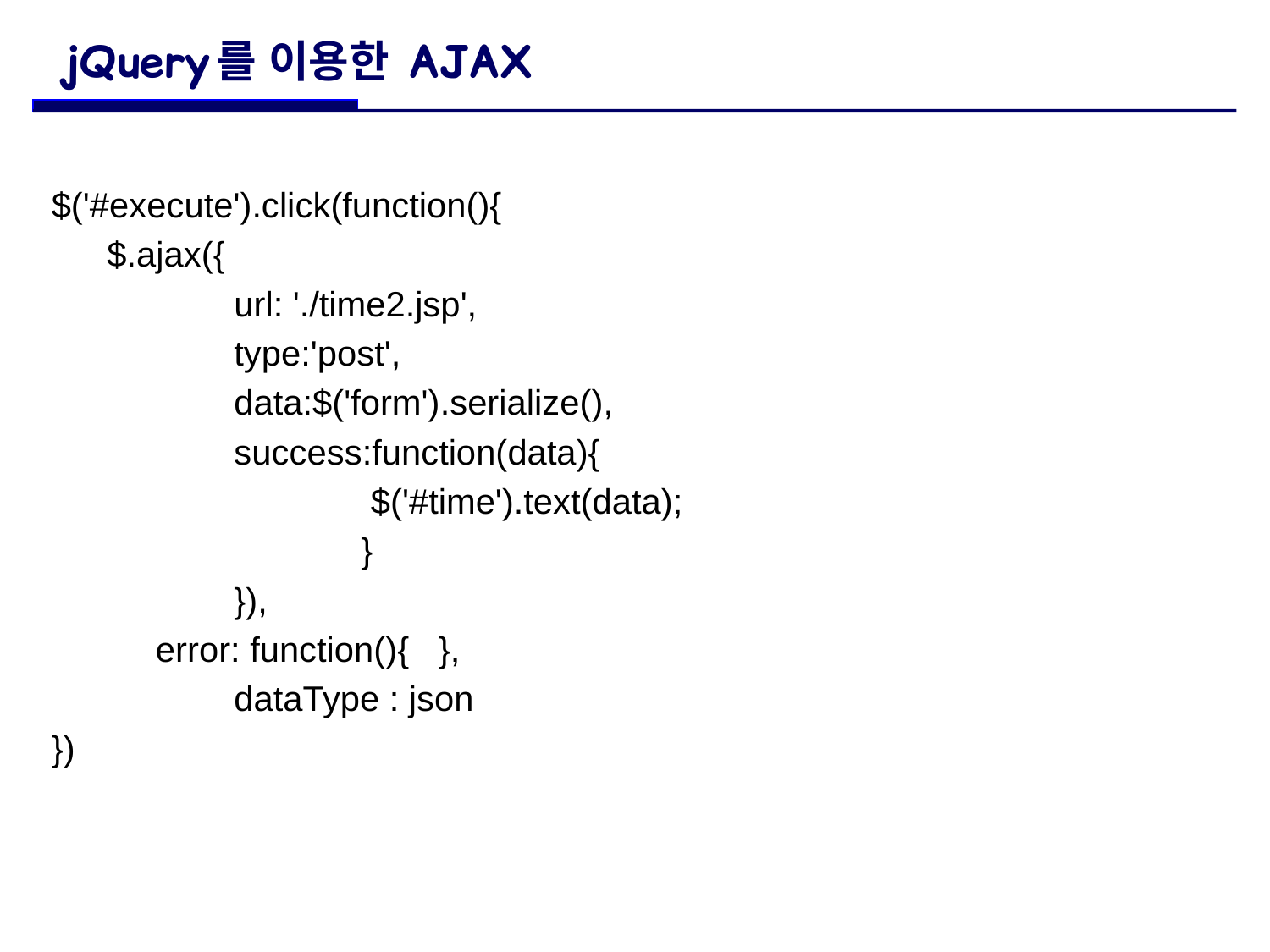

# jQuery를 이용한 AJAX
$('#execute').click(function(){
$.ajax({
	url: './time2.jsp',
	type:'post',
	data:$('form').serialize(),
	success:function(data){
		 $('#time').text(data);
		}
	}),
     error: function(){   },
	dataType : json
})